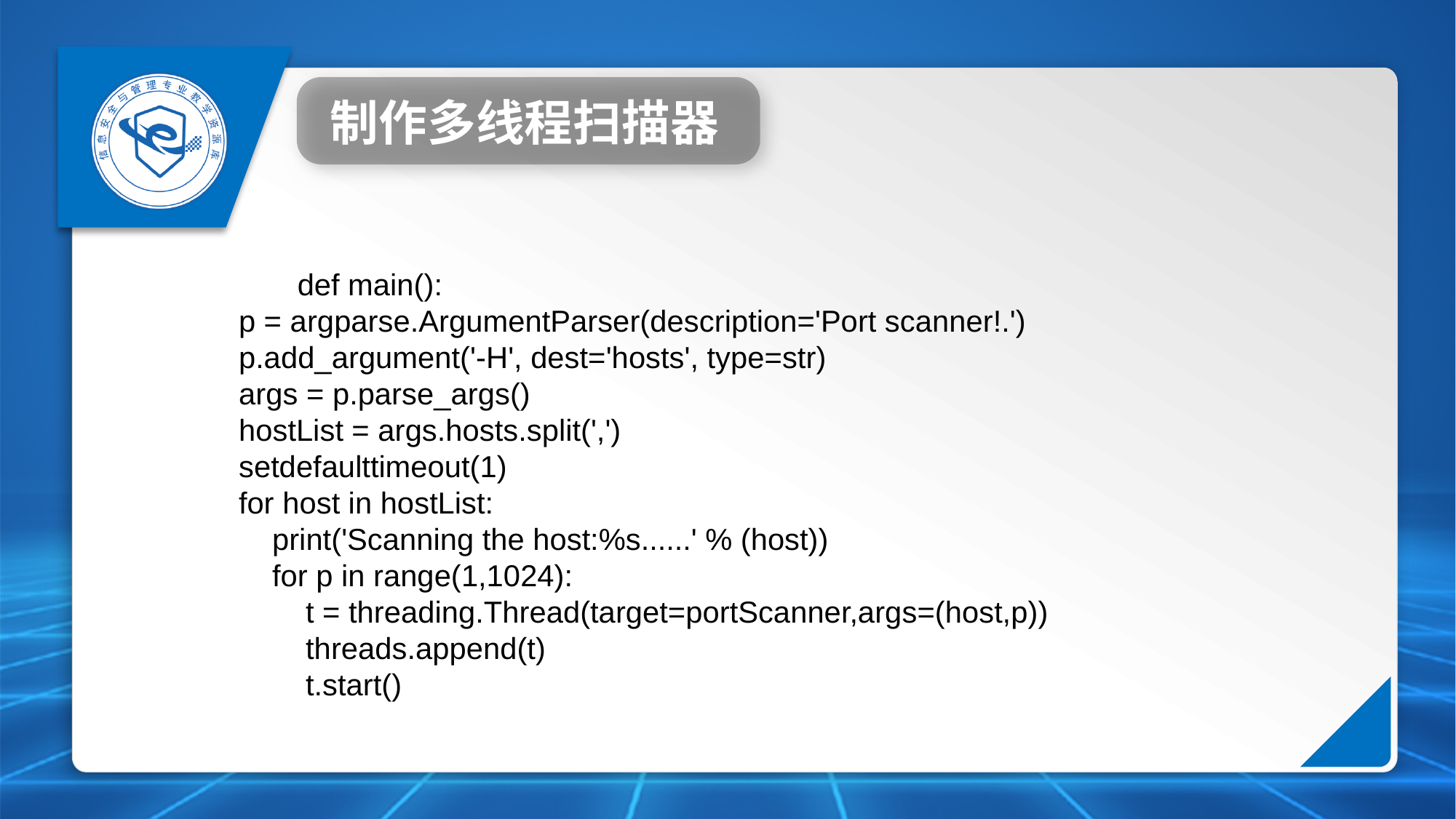

制作多线程扫描器
           def main():
    p = argparse.ArgumentParser(description='Port scanner!.')
    p.add_argument('-H', dest='hosts', type=str)
    args = p.parse_args()
    hostList = args.hosts.split(',')
    setdefaulttimeout(1)
    for host in hostList:
        print('Scanning the host:%s......' % (host))
        for p in range(1,1024):
            t = threading.Thread(target=portScanner,args=(host,p))
            threads.append(t)
            t.start()